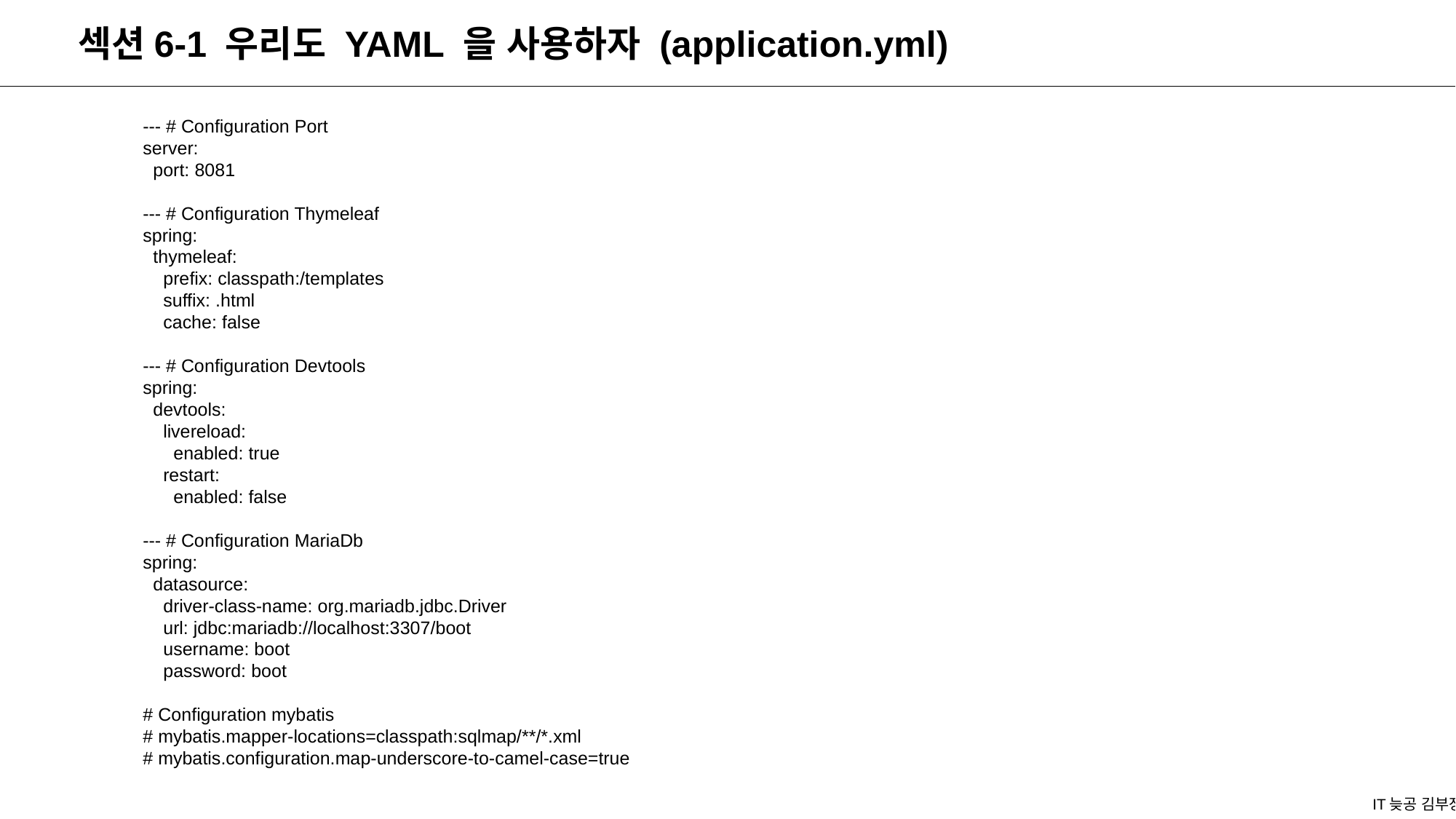

섹션6-1 우리도 YAML 을 사용하자 (application.yml)
--- # Configuration Port
server:
  port: 8081

--- # Configuration Thymeleaf
spring:
  thymeleaf:
    prefix: classpath:/templates
    suffix: .html
    cache: false

--- # Configuration Devtools
spring:
  devtools:
    livereload:
      enabled: true
    restart:
      enabled: false

--- # Configuration MariaDb
spring:
  datasource:
    driver-class-name: org.mariadb.jdbc.Driver
    url: jdbc:mariadb://localhost:3307/boot
    username: boot
    password: boot

# Configuration mybatis
# mybatis.mapper-locations=classpath:sqlmap/**/*.xml
# mybatis.configuration.map-underscore-to-camel-case=true
IT늦공 김부장